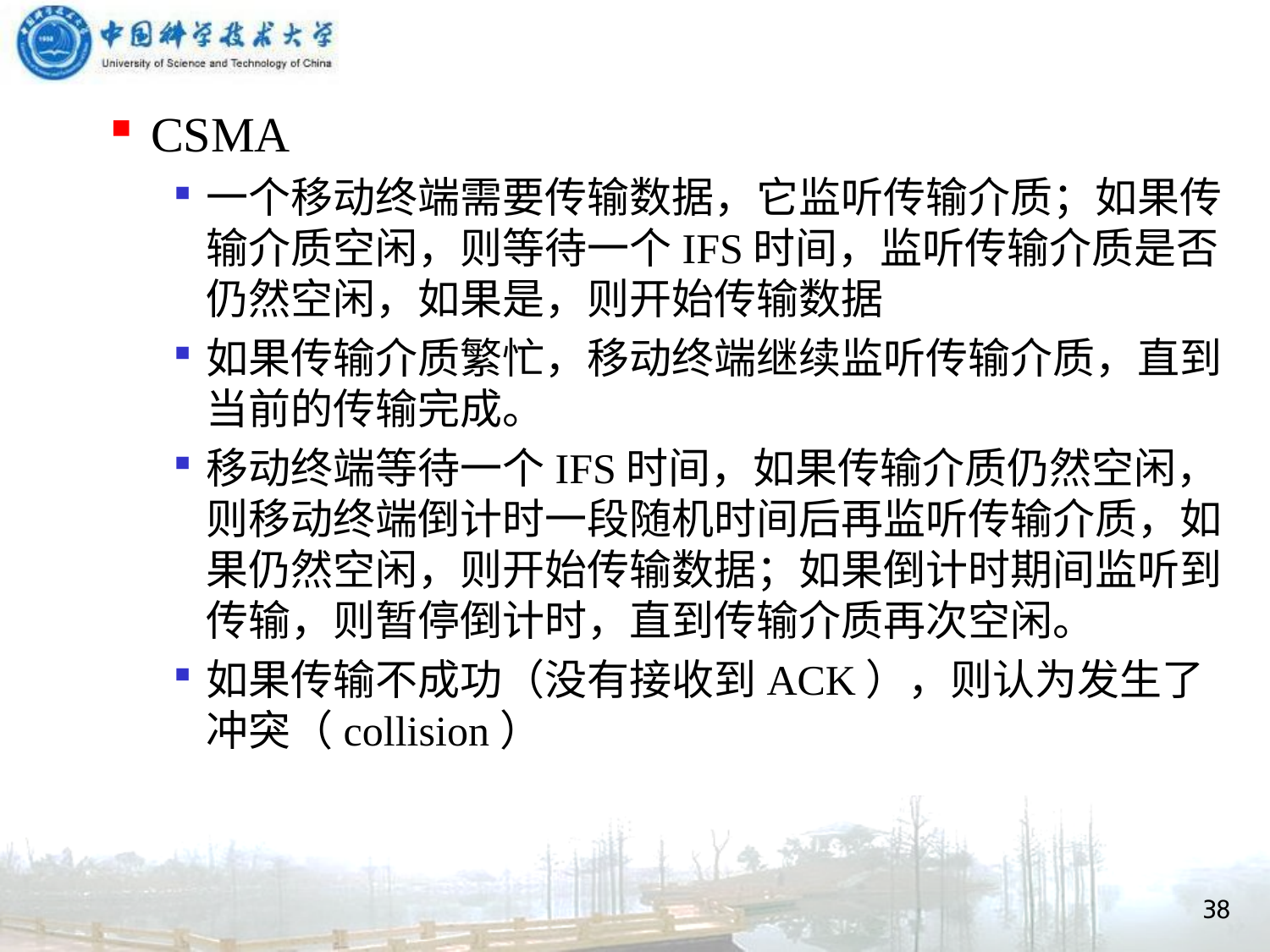

CSMA
一个移动终端需要传输数据，它监听传输介质；如果传输介质空闲，则等待一个IFS时间，监听传输介质是否仍然空闲，如果是，则开始传输数据
如果传输介质繁忙，移动终端继续监听传输介质，直到当前的传输完成。
移动终端等待一个IFS时间，如果传输介质仍然空闲，则移动终端倒计时一段随机时间后再监听传输介质，如果仍然空闲，则开始传输数据；如果倒计时期间监听到传输，则暂停倒计时，直到传输介质再次空闲。
如果传输不成功（没有接收到ACK），则认为发生了冲突（collision）

38